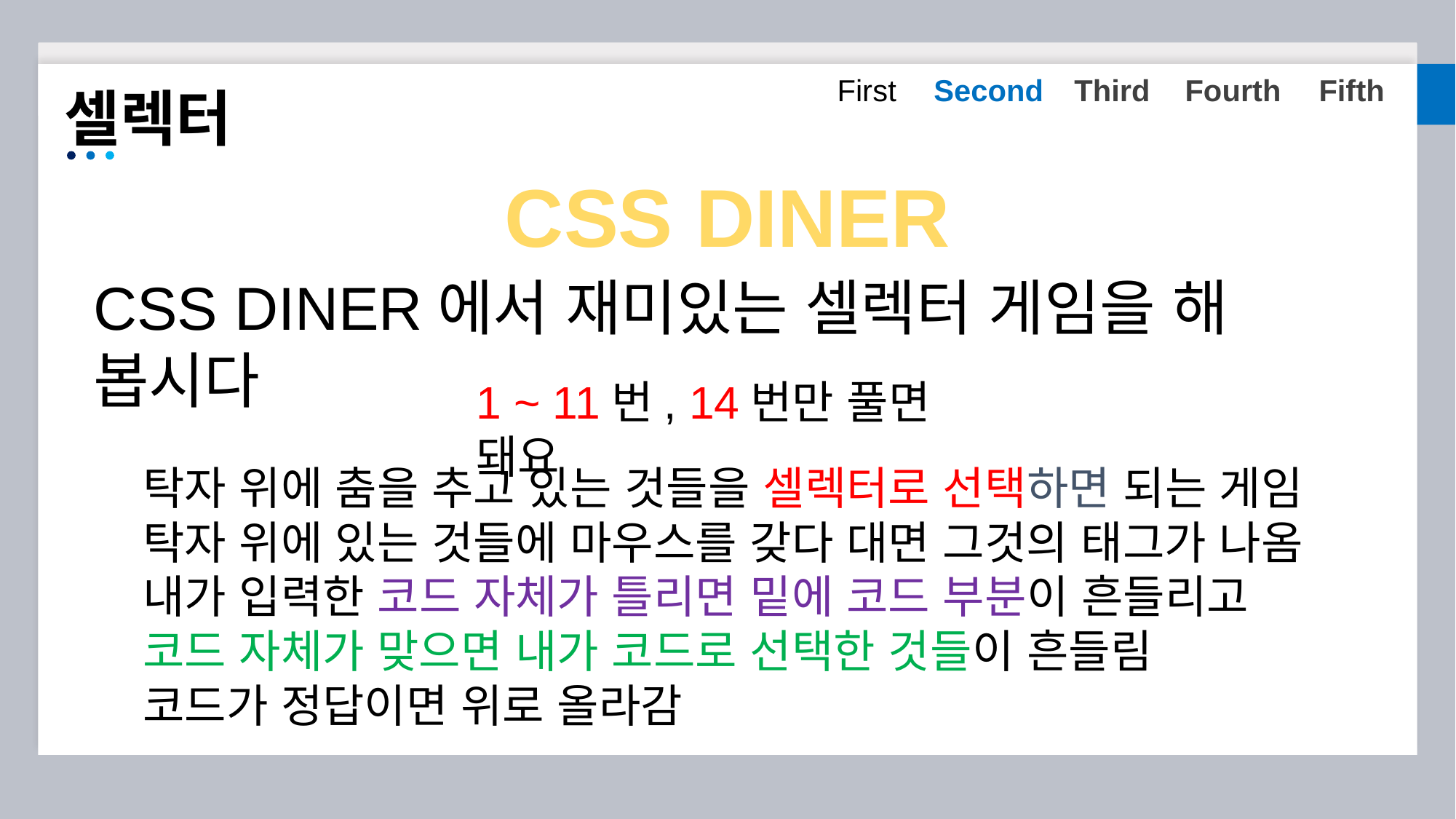

First
Second
Third
Fourth
Fifth
셀렉터

CSS DINER
CSS DINER에서 재미있는 셀렉터 게임을 해 봅시다
1 ~ 11번, 14번만 풀면 돼요
탁자 위에 춤을 추고 있는 것들을 셀렉터로 선택하면 되는 게임
탁자 위에 있는 것들에 마우스를 갖다 대면 그것의 태그가 나옴
내가 입력한 코드 자체가 틀리면 밑에 코드 부분이 흔들리고
코드 자체가 맞으면 내가 코드로 선택한 것들이 흔들림
코드가 정답이면 위로 올라감